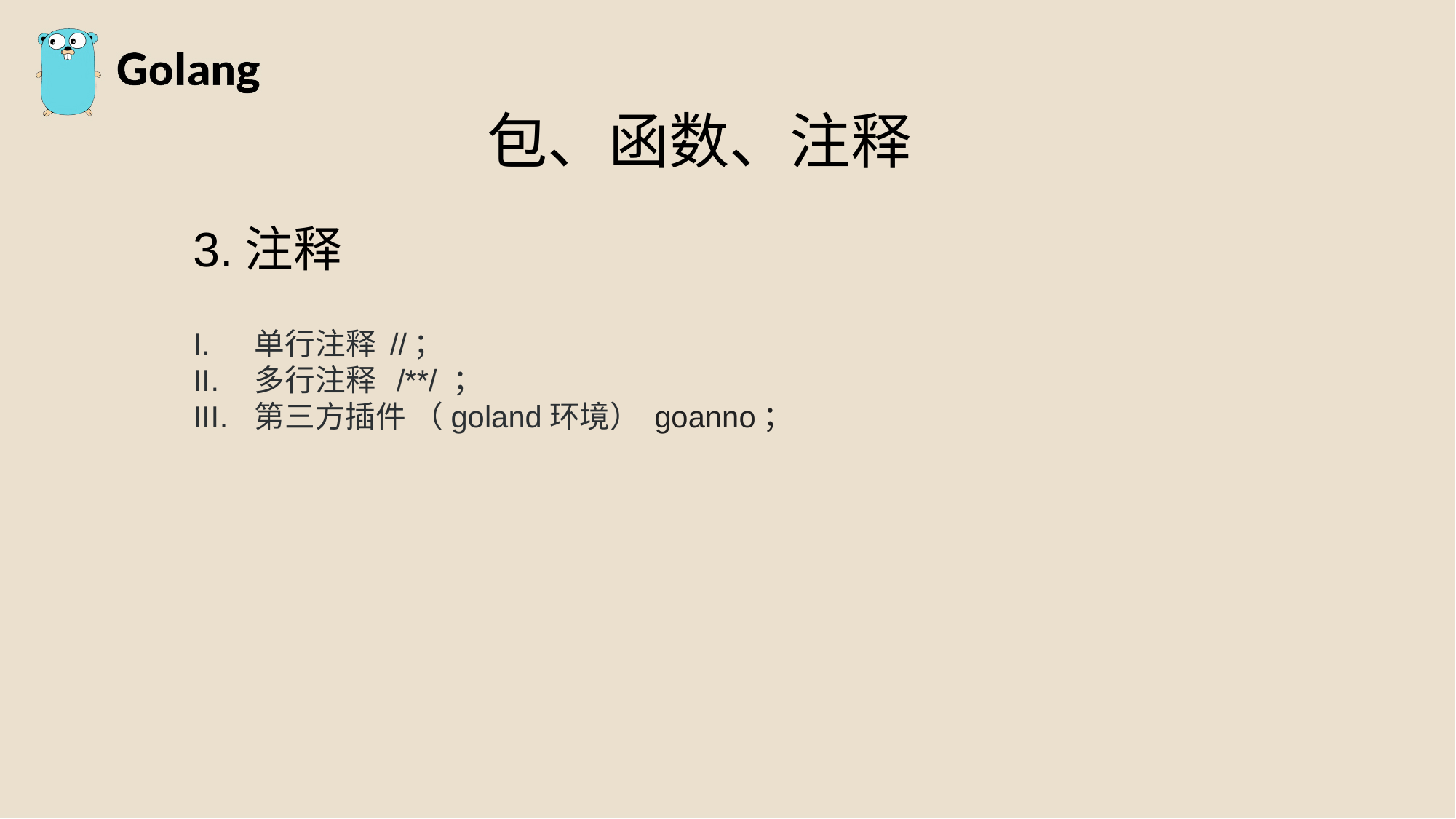

包、函数、注释
3.注释
单行注释 //；
多行注释  /**/ ；
第三方插件 （goland环境） goanno；